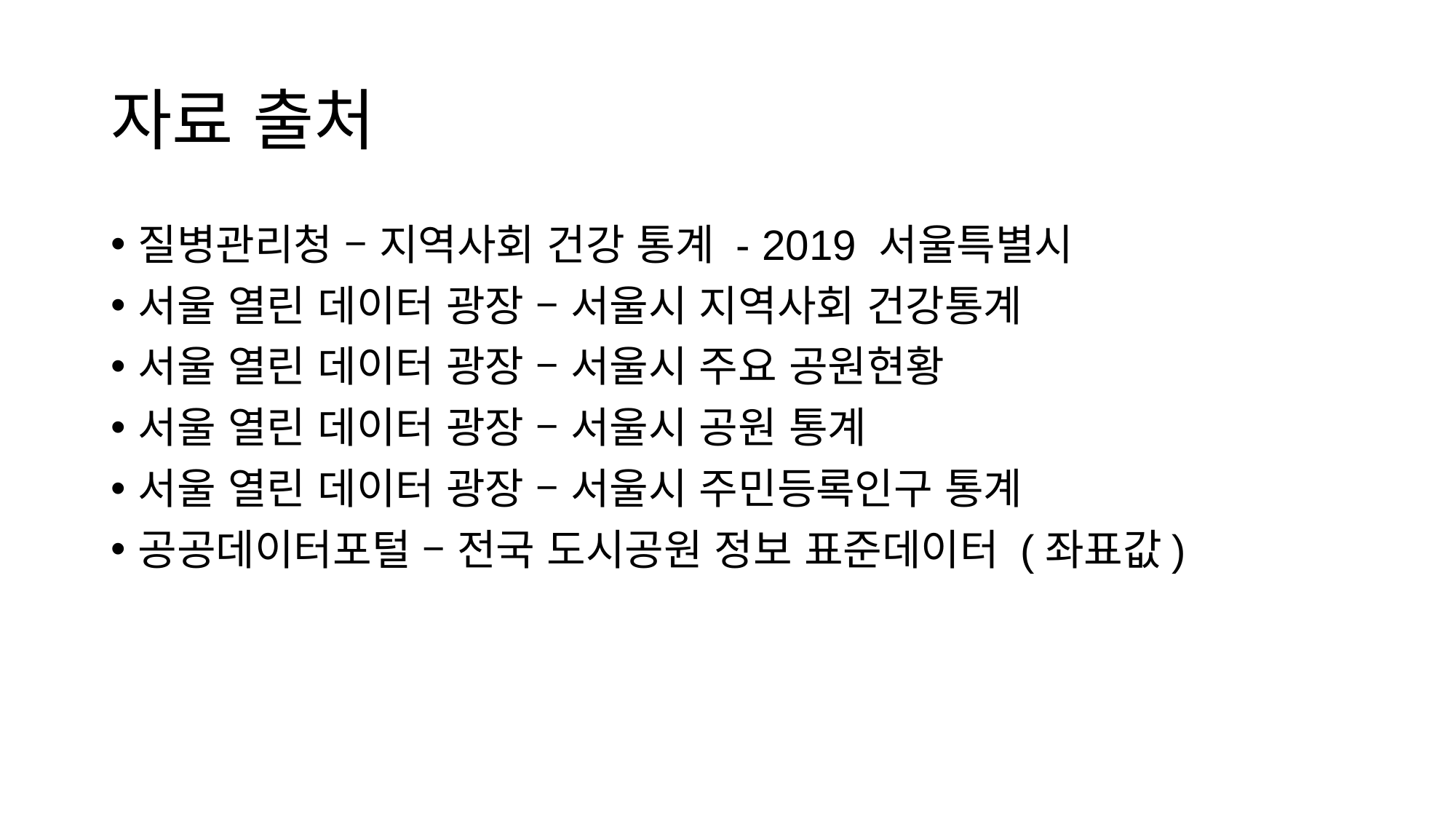

# 자료 출처
질병관리청 – 지역사회 건강 통계 - 2019 서울특별시
서울 열린 데이터 광장 – 서울시 지역사회 건강통계
서울 열린 데이터 광장 – 서울시 주요 공원현황
서울 열린 데이터 광장 – 서울시 공원 통계
서울 열린 데이터 광장 – 서울시 주민등록인구 통계
공공데이터포털 – 전국 도시공원 정보 표준데이터 (좌표값)